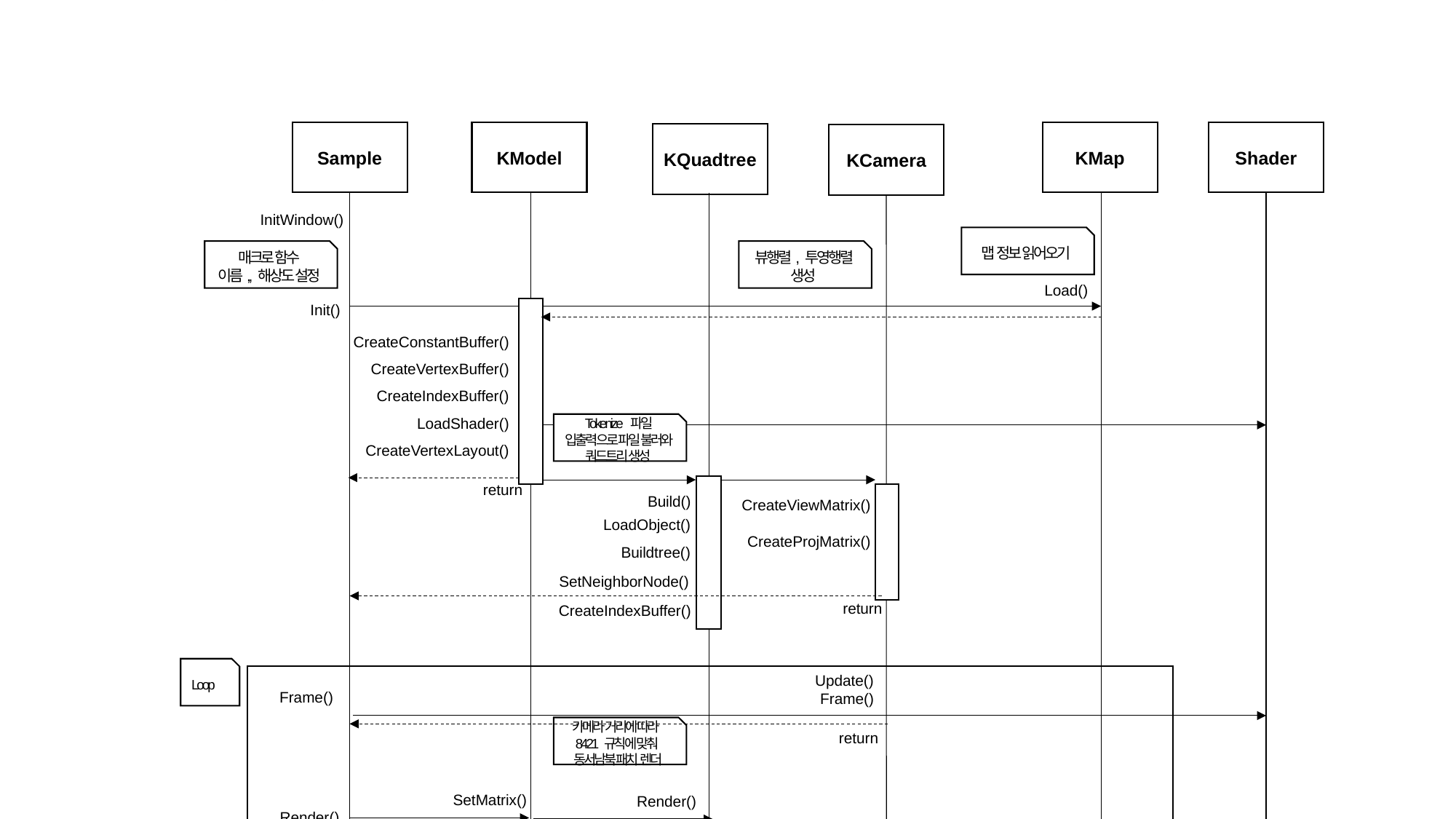

Sample
KModel
KMap
Shader
KQuadtree
KCamera
InitWindow()
맵 정보 읽어오기
매크로 함수
이름,, 해상도 설정
뷰행렬, 투영행렬 생성
Load()
Init()

CreateConstantBuffer()
        CreateVertexBuffer()
        CreateIndexBuffer()
        LoadShader()
        CreateVertexLayout()
Tokenize 파일 입출력으로 파일 불러와 쿼드트리 생성
return

Build()
LoadObject()
Buildtree()
SetNeighborNode()
CreateIndexBuffer()
CreateViewMatrix()

CreateProjMatrix()
return
Loop

Update()
Frame()
Frame()
카메라 거리에 따라
8421 규칙에 맞춰
동서남북 패치  렌더
return
SetMatrix()
Render()
Render()
return
PreRender()
PostRender()
Release()
KMap
Shader
KCamera
KModel
KQuadtree
Sample